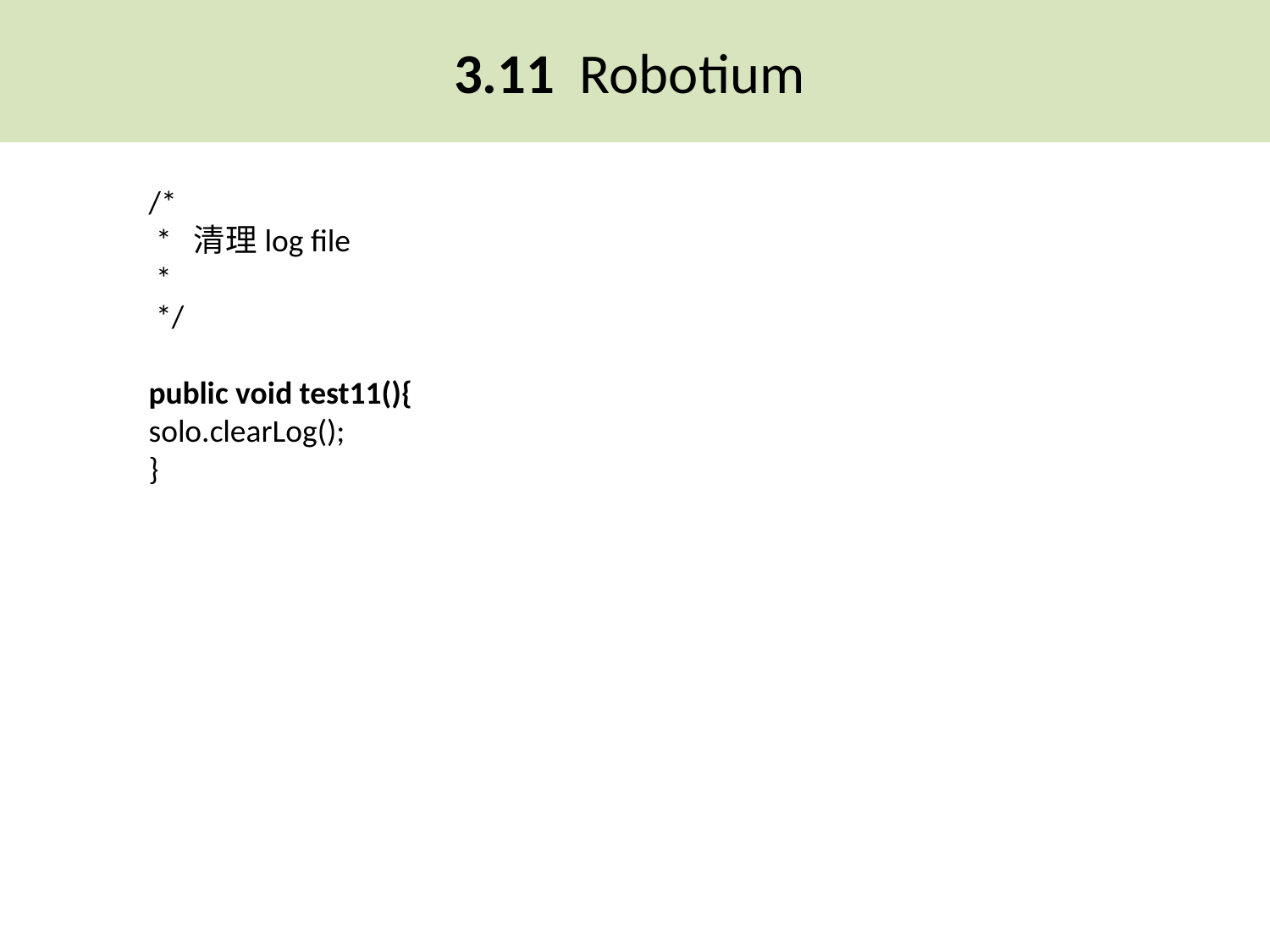

3.11  Robotium

/*
 *  清理log file
 *
 */

public void test11(){
solo.clearLog();
}